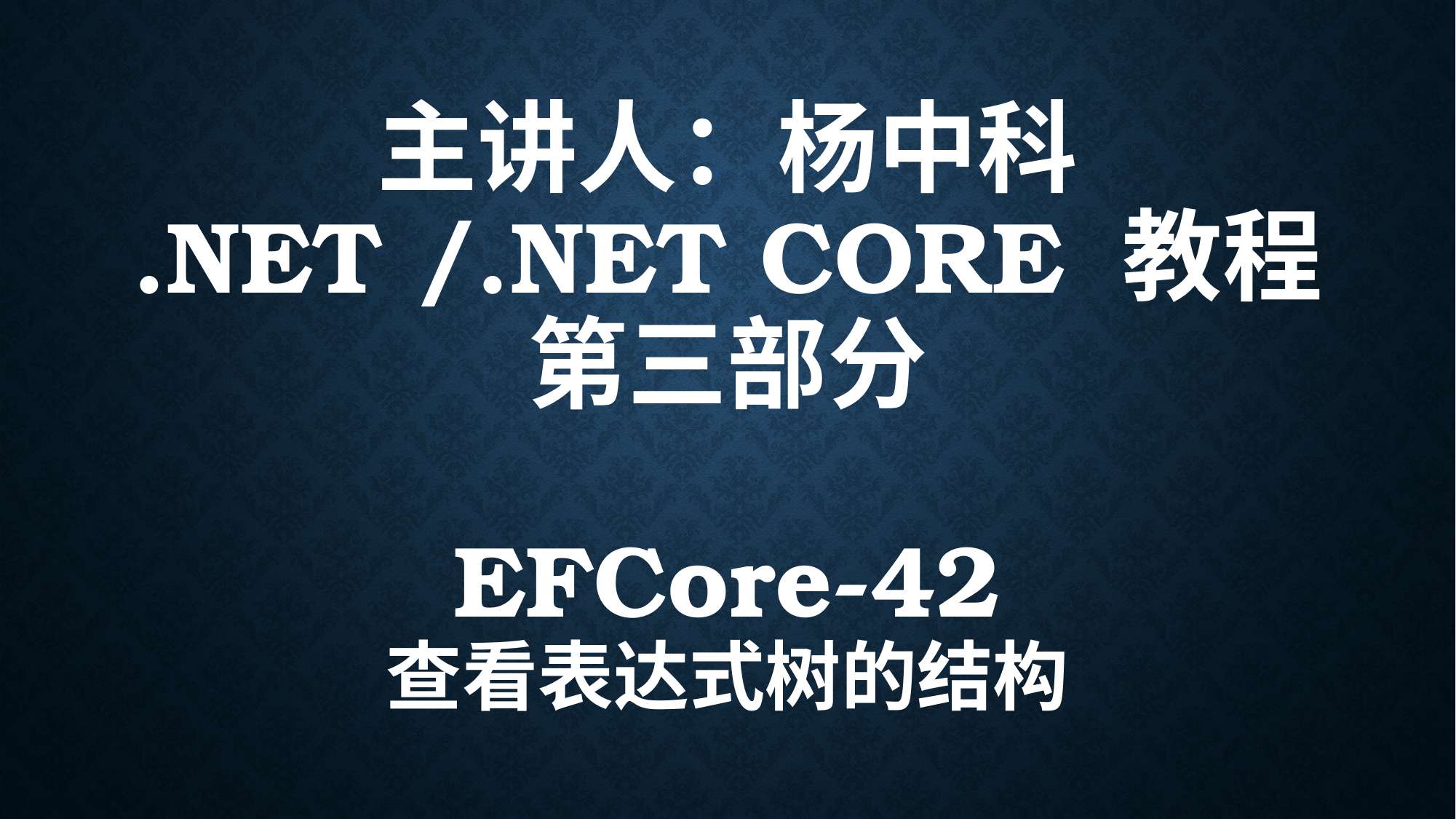

# 主讲人：杨中科 .NET /.NET Core 教程 第三部分 EFCore-42 查看表达式树的结构